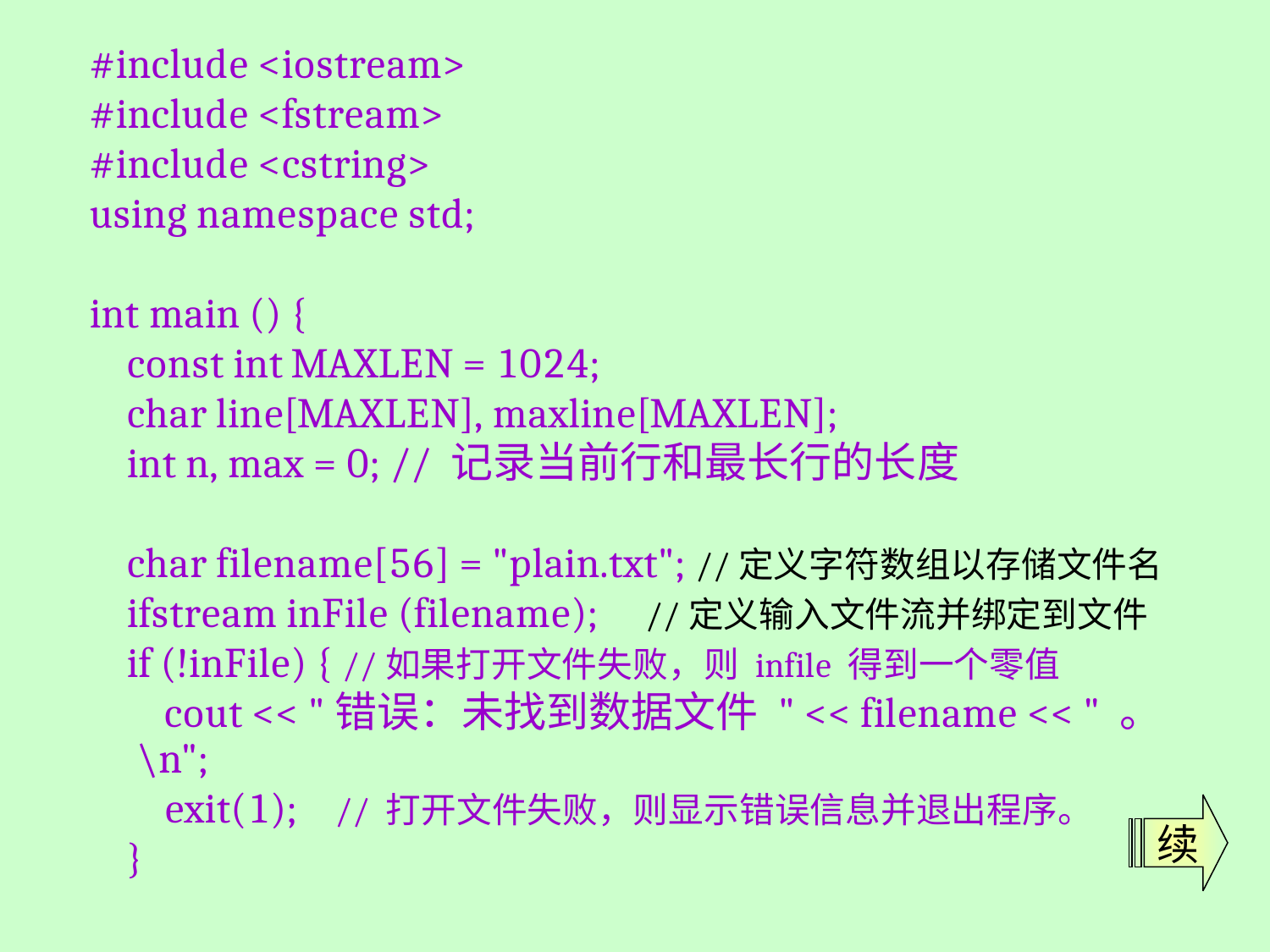

#include <iostream>
#include <fstream>
#include <cstring>
using namespace std;

int main () {
    const int MAXLEN = 1024;
    char line[MAXLEN], maxline[MAXLEN];
    int n, max = 0; // 记录当前行和最长行的长度

    char filename[56] = "plain.txt"; //定义字符数组以存储文件名
    ifstream inFile (filename);     //定义输入文件流并绑定到文件
    if (!inFile) { //如果打开文件失败，则 infile 得到一个零值
        cout << "错误：未找到数据文件 " << filename << " 。\n";
        exit(1);    // 打开文件失败，则显示错误信息并退出程序。
    }
续
97